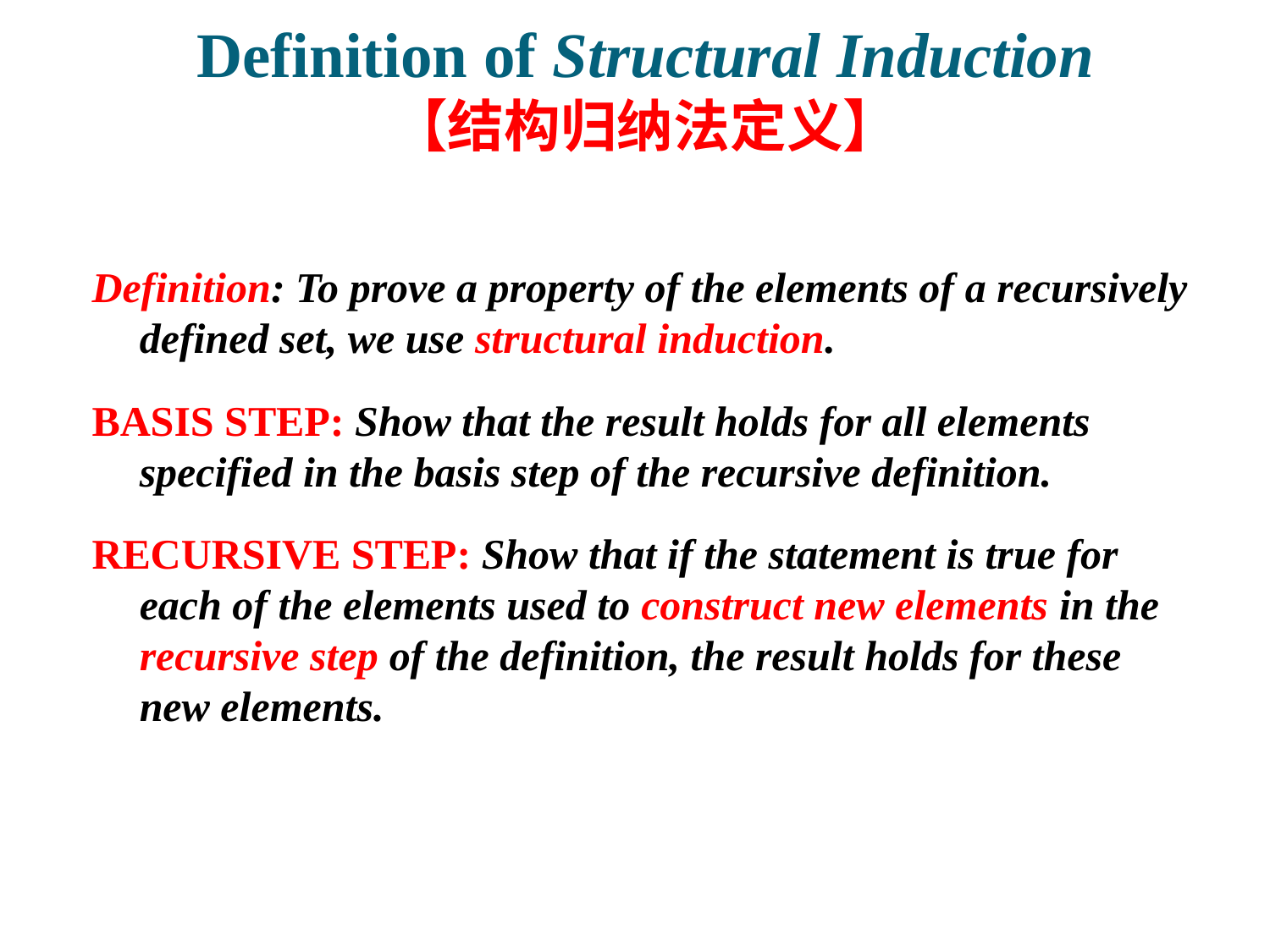

# Definition of Structural Induction 【结构归纳法定义】
Definition: To prove a property of the elements of a recursively defined set, we use structural induction.
BASIS STEP: Show that the result holds for all elements specified in the basis step of the recursive definition.
RECURSIVE STEP: Show that if the statement is true for each of the elements used to construct new elements in the recursive step of the definition, the result holds for these new elements.